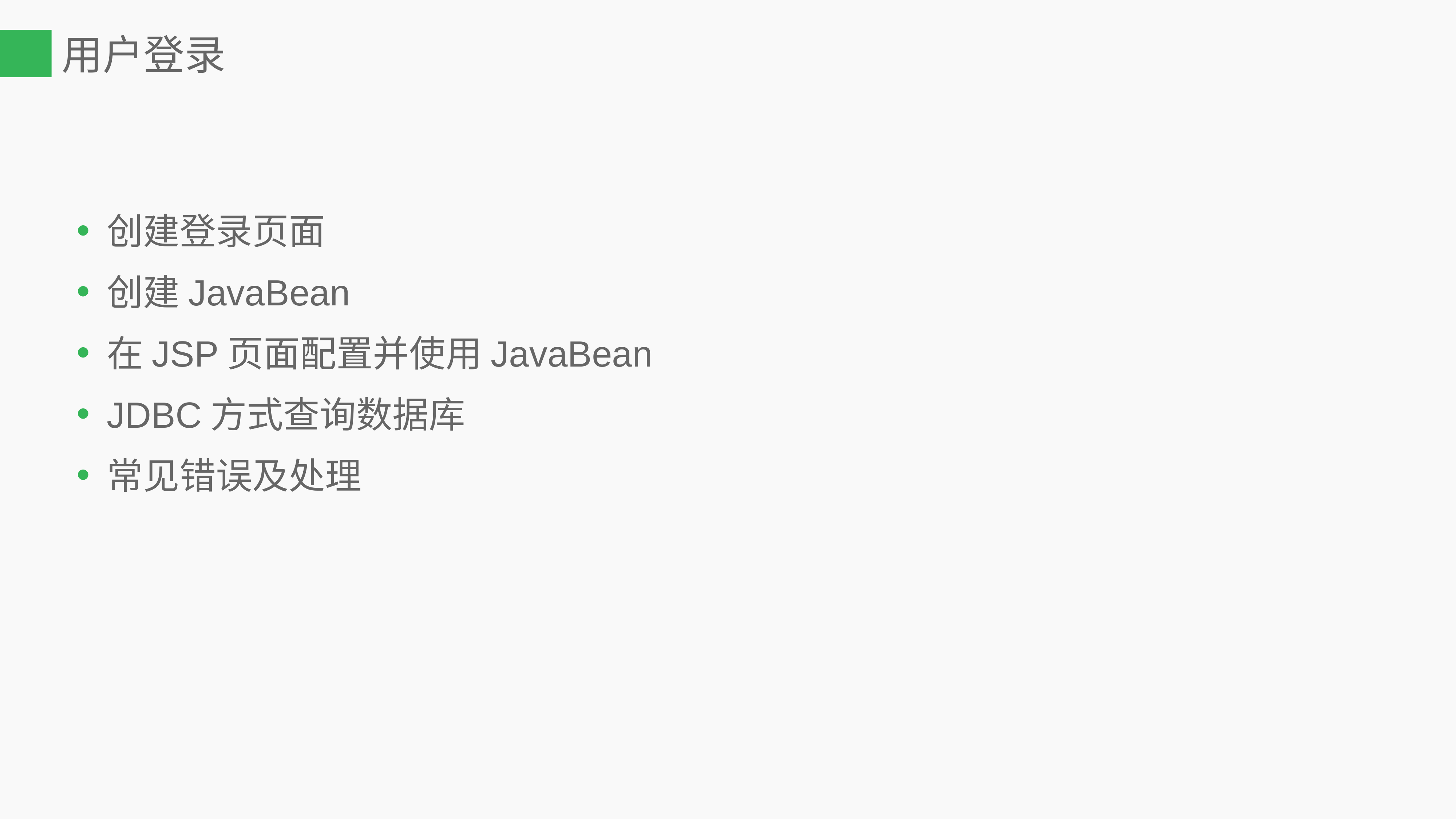

# 用户登录
创建登录页面
创建JavaBean
在JSP页面配置并使用JavaBean
JDBC方式查询数据库
常见错误及处理